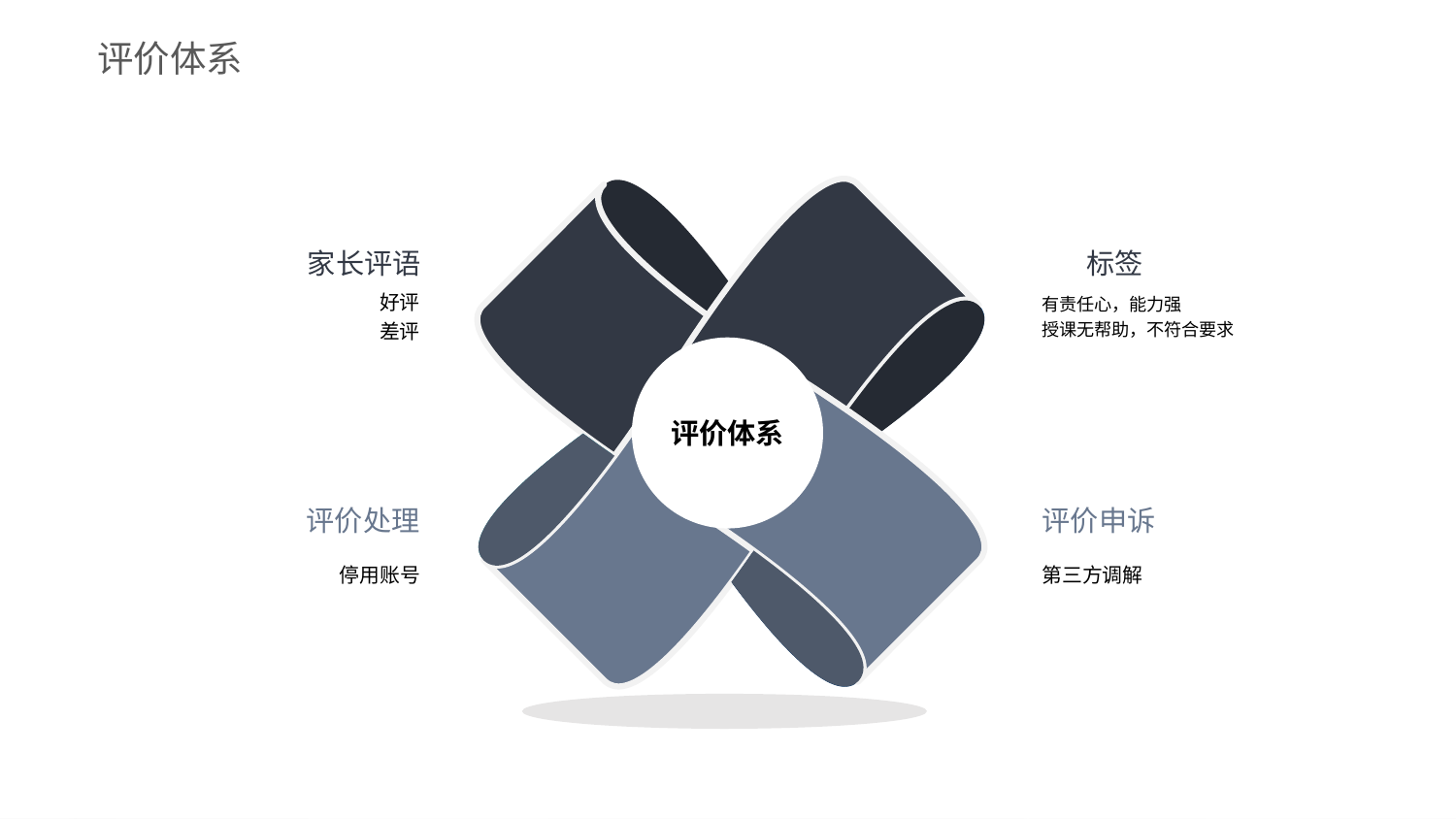

评价体系

评价体系

家长评语
好评
差评
      标签
有责任心，能力强
授课无帮助，不符合要求
评价处理
停用账号
评价申诉
第三方调解